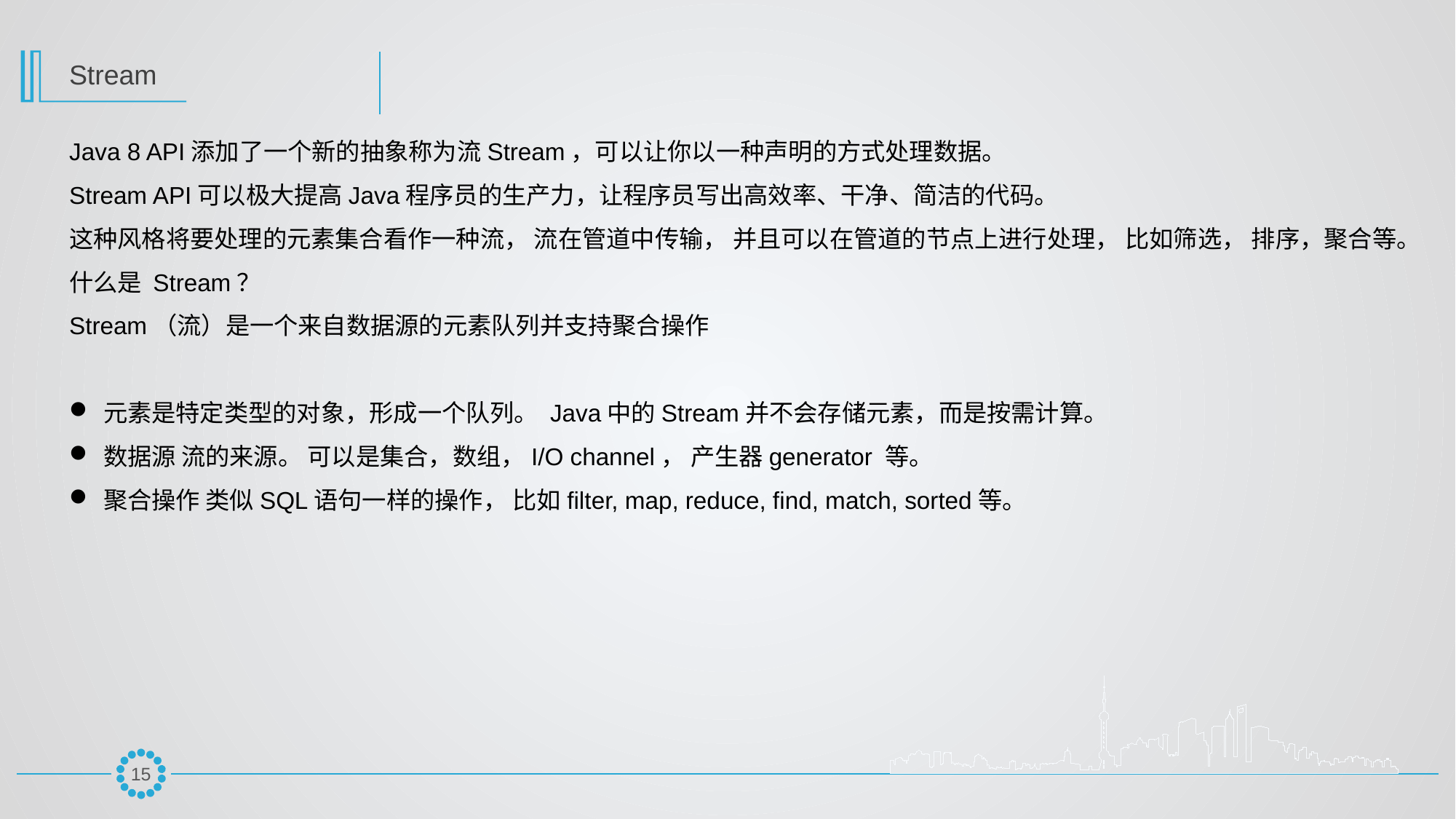

Stream
Java 8 API添加了一个新的抽象称为流Stream，可以让你以一种声明的方式处理数据。
Stream API可以极大提高Java程序员的生产力，让程序员写出高效率、干净、简洁的代码。
这种风格将要处理的元素集合看作一种流， 流在管道中传输， 并且可以在管道的节点上进行处理， 比如筛选， 排序，聚合等。
什么是 Stream？
Stream（流）是一个来自数据源的元素队列并支持聚合操作

元素是特定类型的对象，形成一个队列。 Java中的Stream并不会存储元素，而是按需计算。
数据源 流的来源。 可以是集合，数组，I/O channel， 产生器generator 等。
聚合操作 类似SQL语句一样的操作， 比如filter, map, reduce, find, match, sorted等。

15